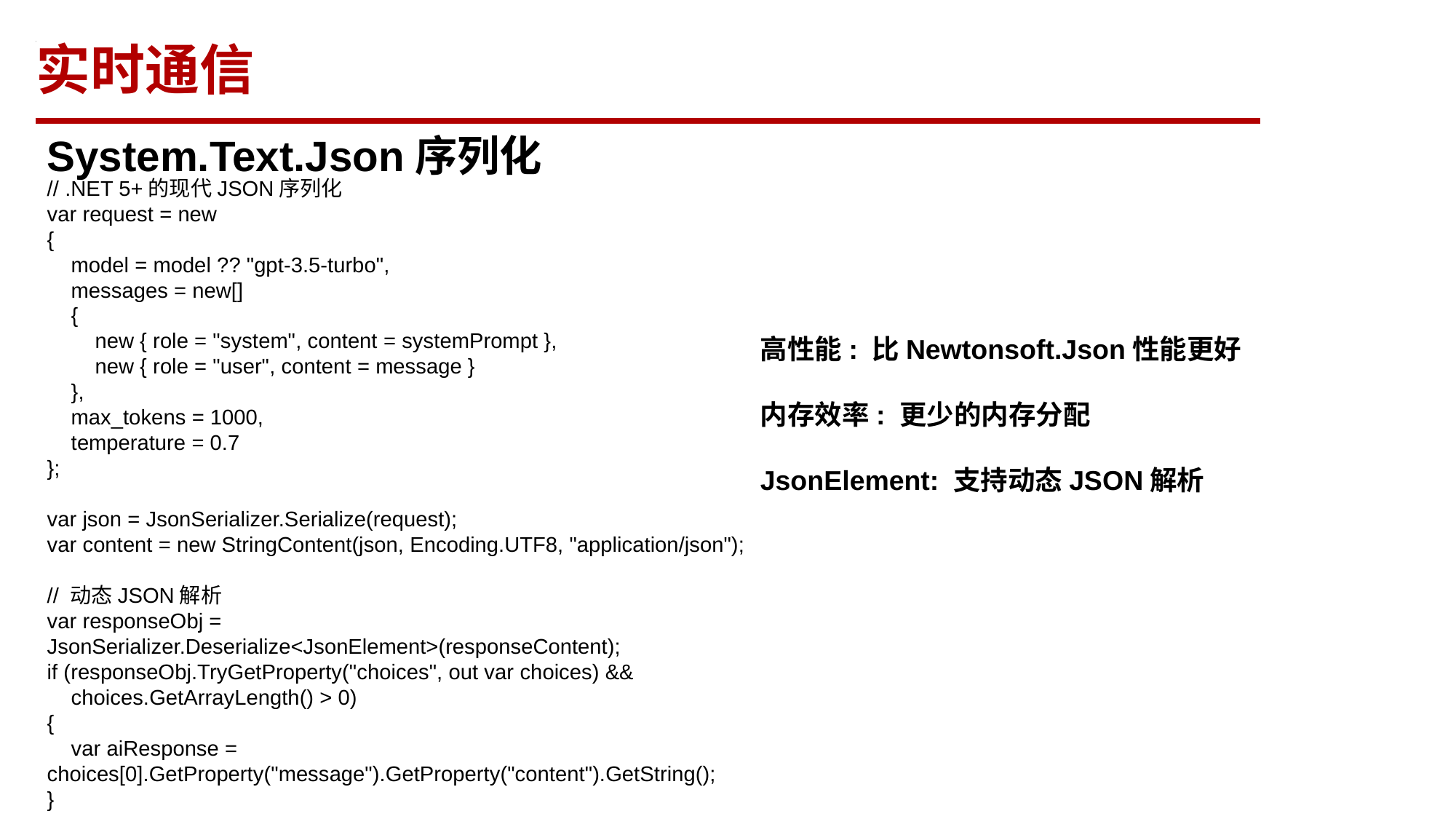

实时通信
T

System.Text.Json序列化
// .NET 5+的现代JSON序列化
var request = new
{
    model = model ?? "gpt-3.5-turbo",
    messages = new[]
    {
        new { role = "system", content = systemPrompt },
        new { role = "user", content = message }
    },
    max_tokens = 1000,
    temperature = 0.7
};

var json = JsonSerializer.Serialize(request);
var content = new StringContent(json, Encoding.UTF8, "application/json");

// 动态JSON解析
var responseObj = JsonSerializer.Deserialize<JsonElement>(responseContent);
if (responseObj.TryGetProperty("choices", out var choices) &&
    choices.GetArrayLength() > 0)
{
    var aiResponse = choices[0].GetProperty("message").GetProperty("content").GetString();
}
高性能: 比Newtonsoft.Json性能更好

内存效率: 更少的内存分配

JsonElement: 支持动态JSON解析